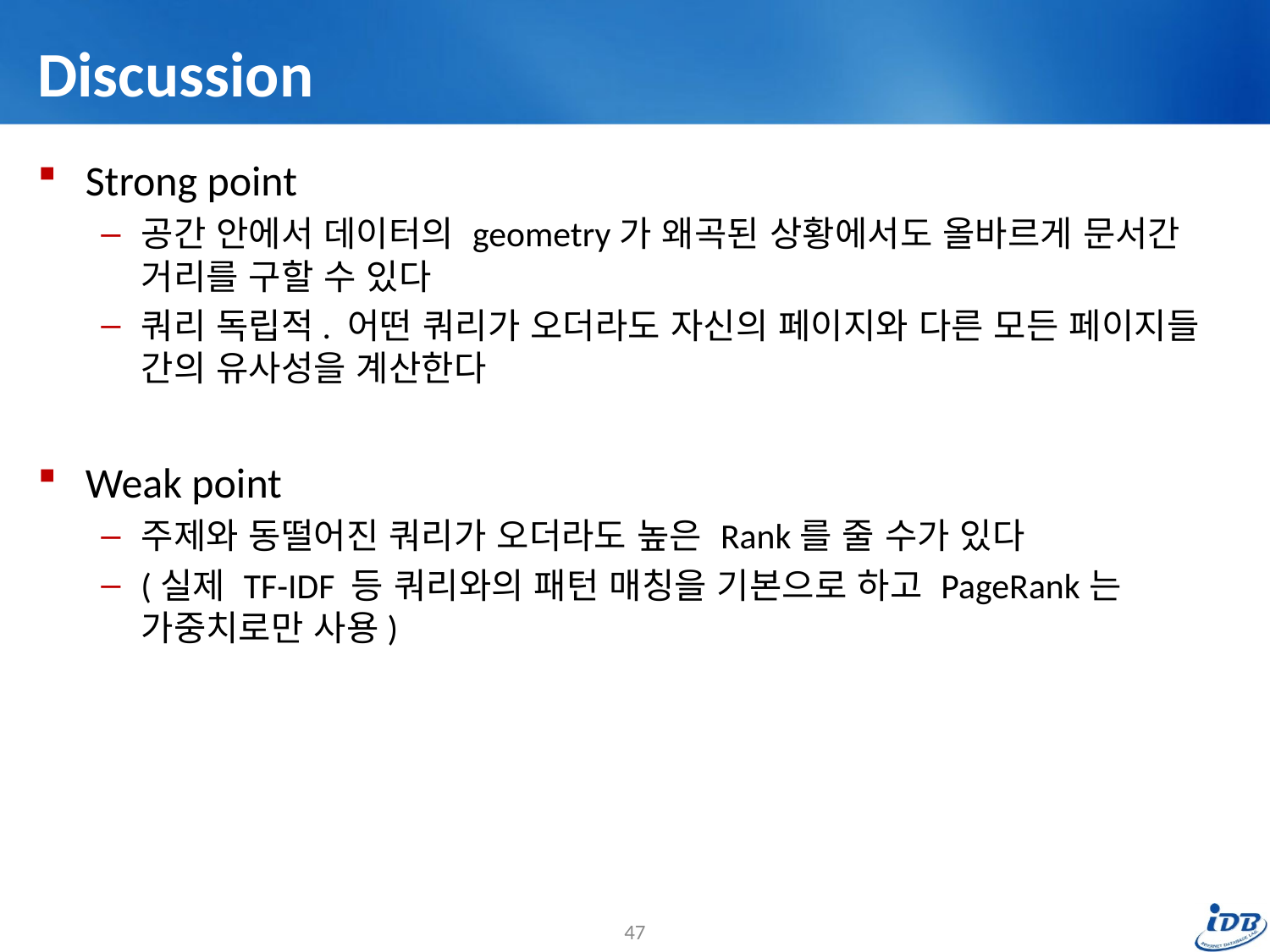

# Discussion
Strong point
공간 안에서 데이터의 geometry가 왜곡된 상황에서도 올바르게 문서간 거리를 구할 수 있다
쿼리 독립적. 어떤 쿼리가 오더라도 자신의 페이지와 다른 모든 페이지들 간의 유사성을 계산한다

Weak point
주제와 동떨어진 쿼리가 오더라도 높은 Rank를 줄 수가 있다
(실제 TF-IDF 등 쿼리와의 패턴 매칭을 기본으로 하고 PageRank는 가중치로만 사용)
47